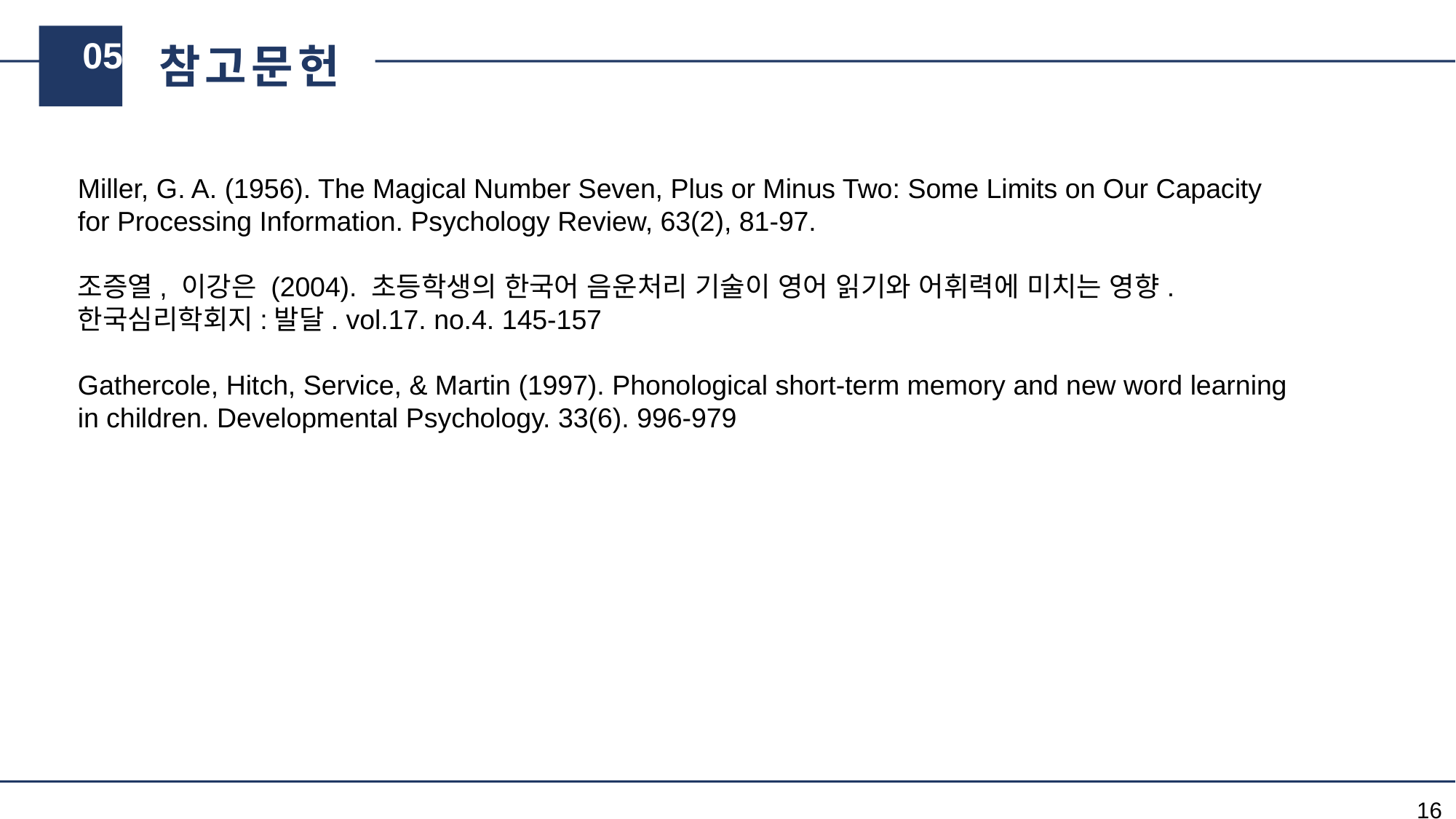

05
 참고문헌

Miller, G. A. (1956). The Magical Number Seven, Plus or Minus Two: Some Limits on Our Capacity
for Processing Information. Psychology Review, 63(2), 81-97.

조증열, 이강은 (2004). 초등학생의 한국어 음운처리 기술이 영어 읽기와 어휘력에 미치는 영향.
한국심리학회지:발달. vol.17. no.4. 145-157

Gathercole, Hitch, Service, & Martin (1997). Phonological short-term memory and new word learning
in children. Developmental Psychology. 33(6). 996-979

16